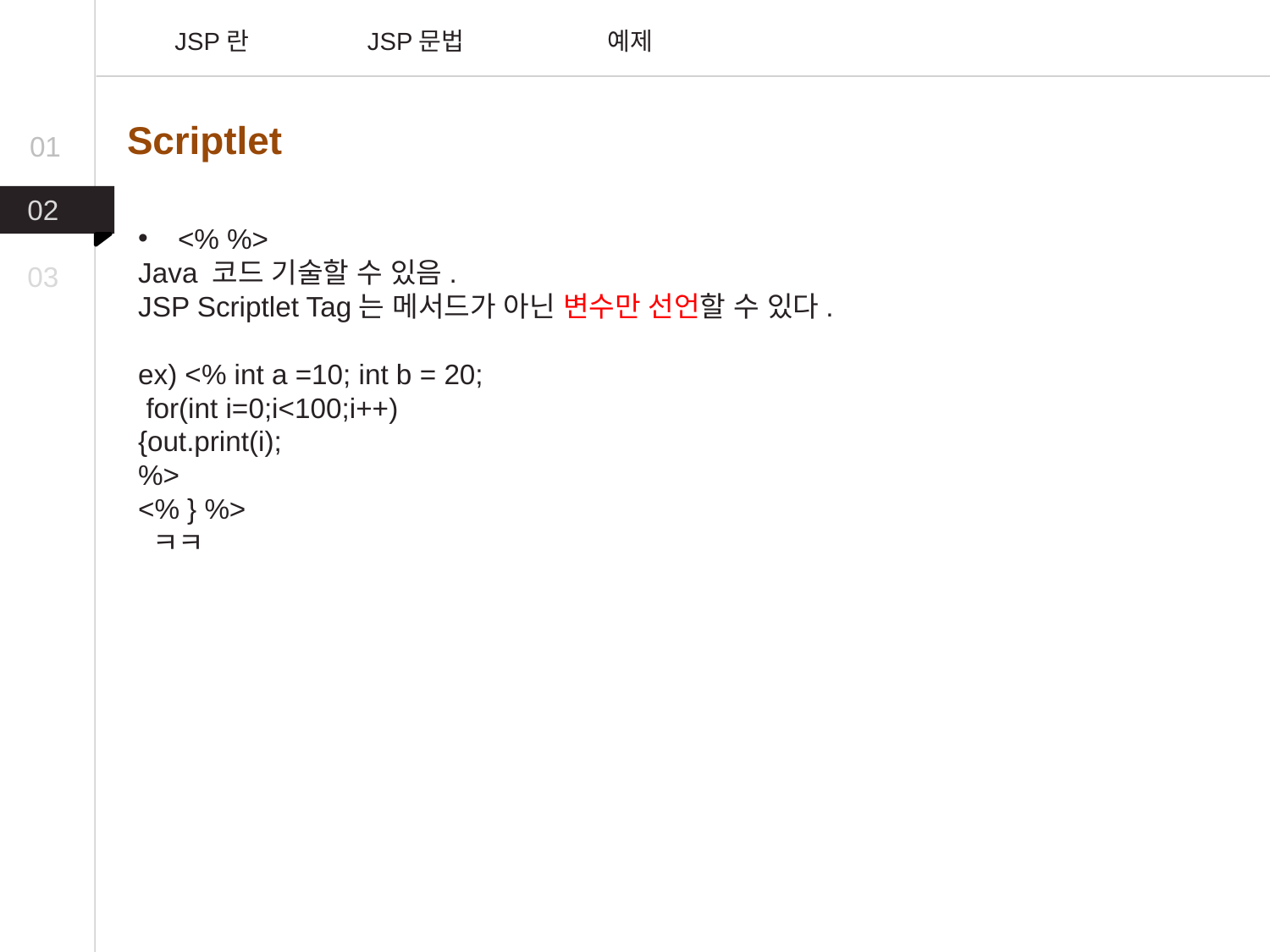

JSP란
JSP문법
예제
Scriptlet
01

02
<% %>
Java 코드 기술할 수 있음.
JSP Scriptlet Tag는 메서드가 아닌 변수만 선언할 수 있다.

ex) <% int a =10; int b = 20;
 for(int i=0;i<100;i++)
{out.print(i);
%>
<% } %>
 ㅋㅋ

03